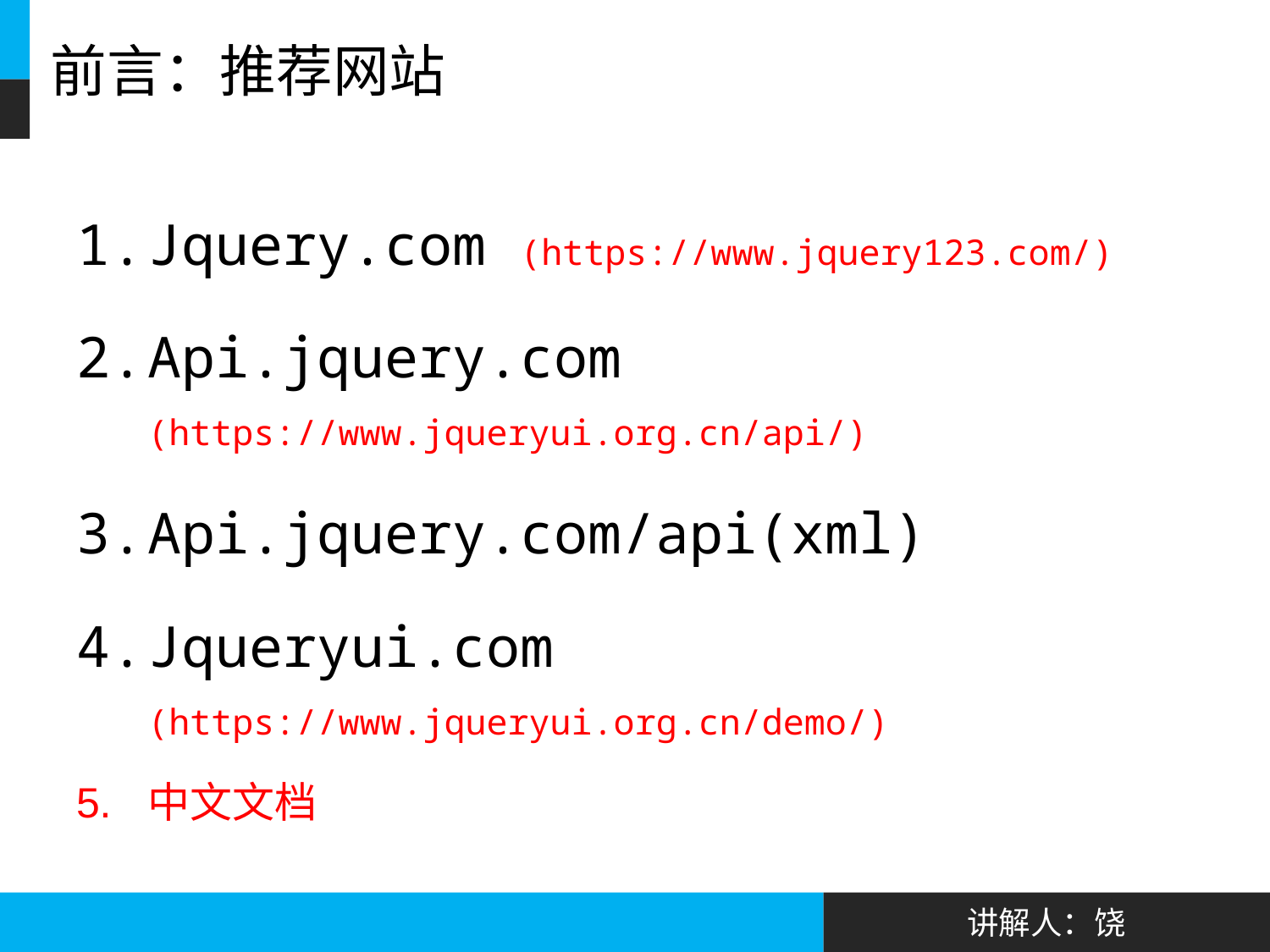

# 前言：推荐网站
Jquery.com (https://www.jquery123.com/)
Api.jquery.com (https://www.jqueryui.org.cn/api/)
Api.jquery.com/api(xml)
Jqueryui.com (https://www.jqueryui.org.cn/demo/)
中文文档